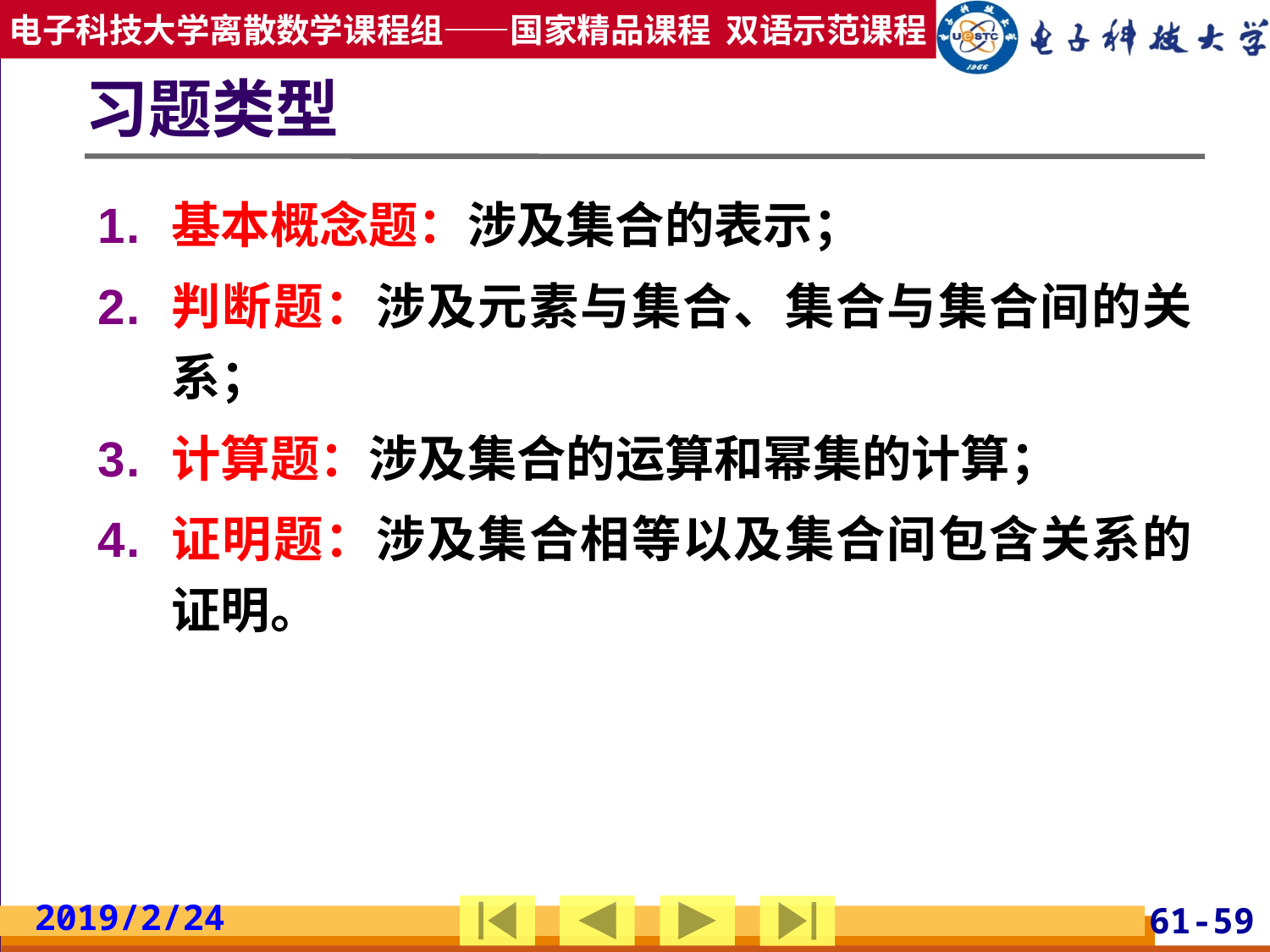

# 习题类型
基本概念题：涉及集合的表示；
判断题：涉及元素与集合、集合与集合间的关系；
计算题：涉及集合的运算和幂集的计算；
证明题：涉及集合相等以及集合间包含关系的证明。
2019/2/24